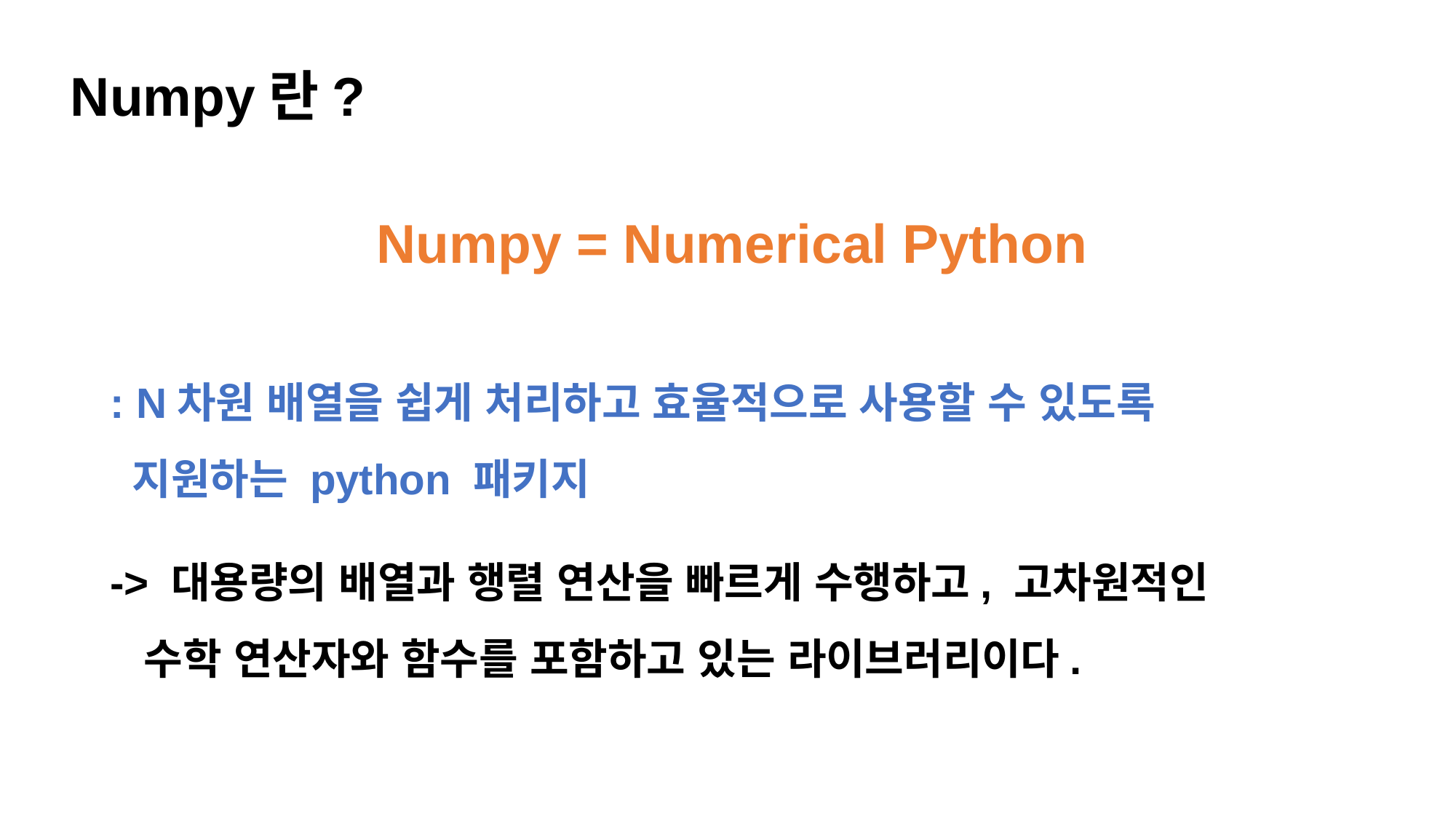

# Numpy란?
Numpy = Numerical Python

   : N차원 배열을 쉽게 처리하고 효율적으로 사용할 수 있도록
    지원하는 python 패키지

   -> 대용량의 배열과 행렬 연산을 빠르게 수행하고, 고차원적인
     수학 연산자와 함수를 포함하고 있는 라이브러리이다.